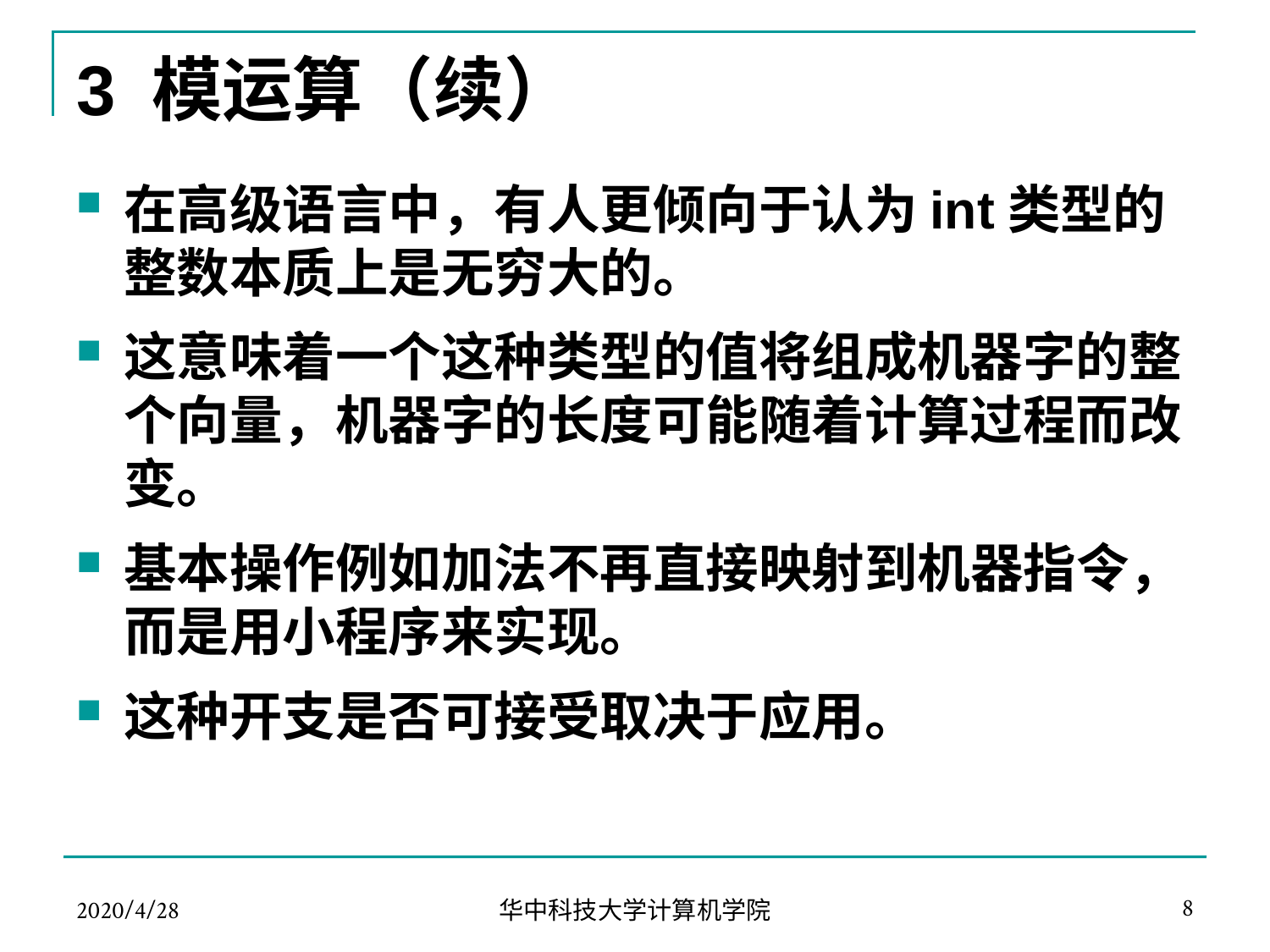

# 3 模运算（续）
在高级语言中，有人更倾向于认为int类型的整数本质上是无穷大的。
这意味着一个这种类型的值将组成机器字的整个向量，机器字的长度可能随着计算过程而改变。
基本操作例如加法不再直接映射到机器指令，而是用小程序来实现。
这种开支是否可接受取决于应用。
2020/4/28
8
华中科技大学计算机学院